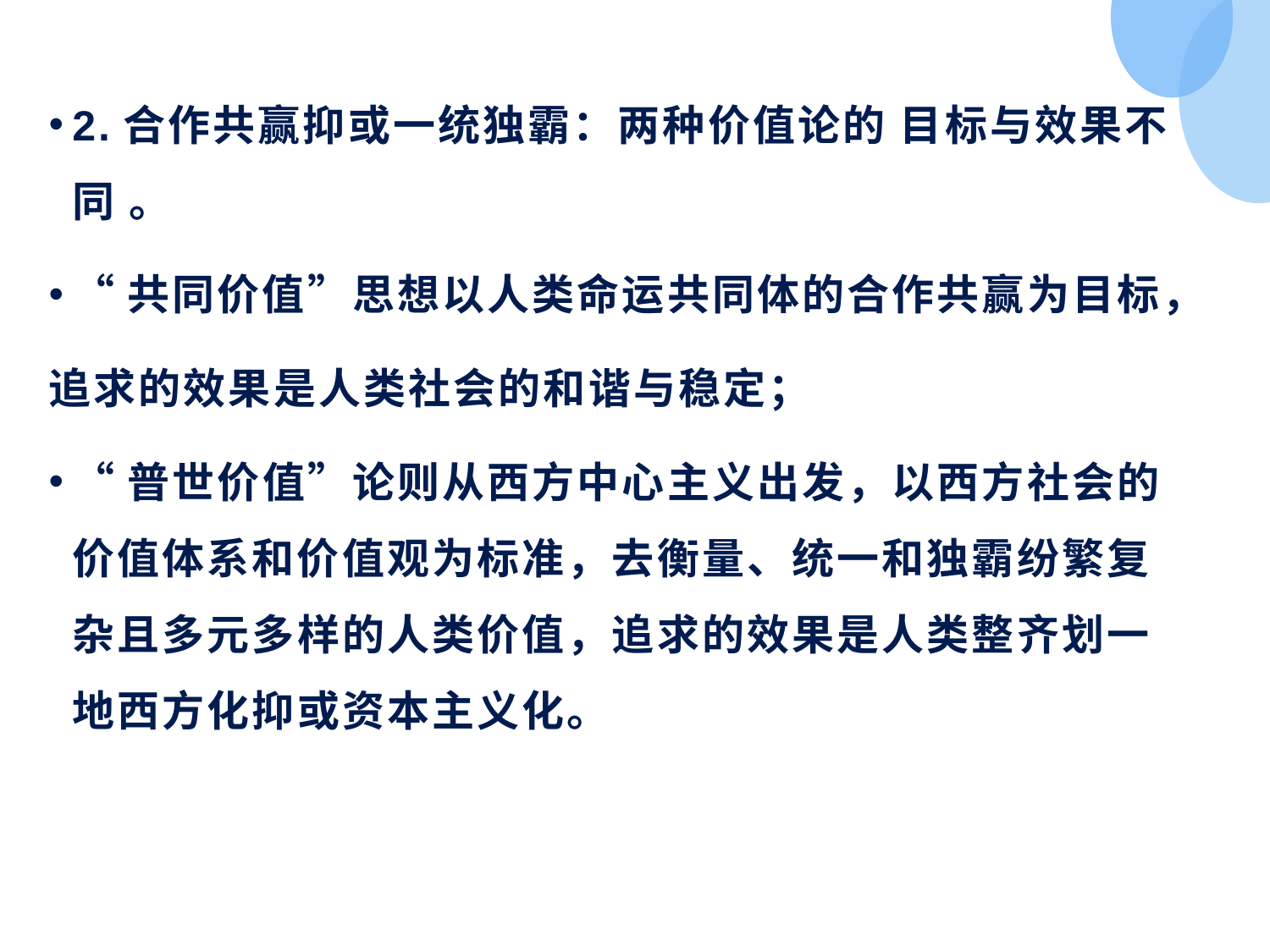

2.合作共赢抑或一统独霸：两种价值论的 目标与效果不同 。
“共同价值”思想以人类命运共同体的合作共赢为目标，
追求的效果是人类社会的和谐与稳定；
“普世价值”论则从西方中心主义出发，以西方社会的价值体系和价值观为标准，去衡量、统一和独霸纷繁复杂且多元多样的人类价值，追求的效果是人类整齐划一地西方化抑或资本主义化。